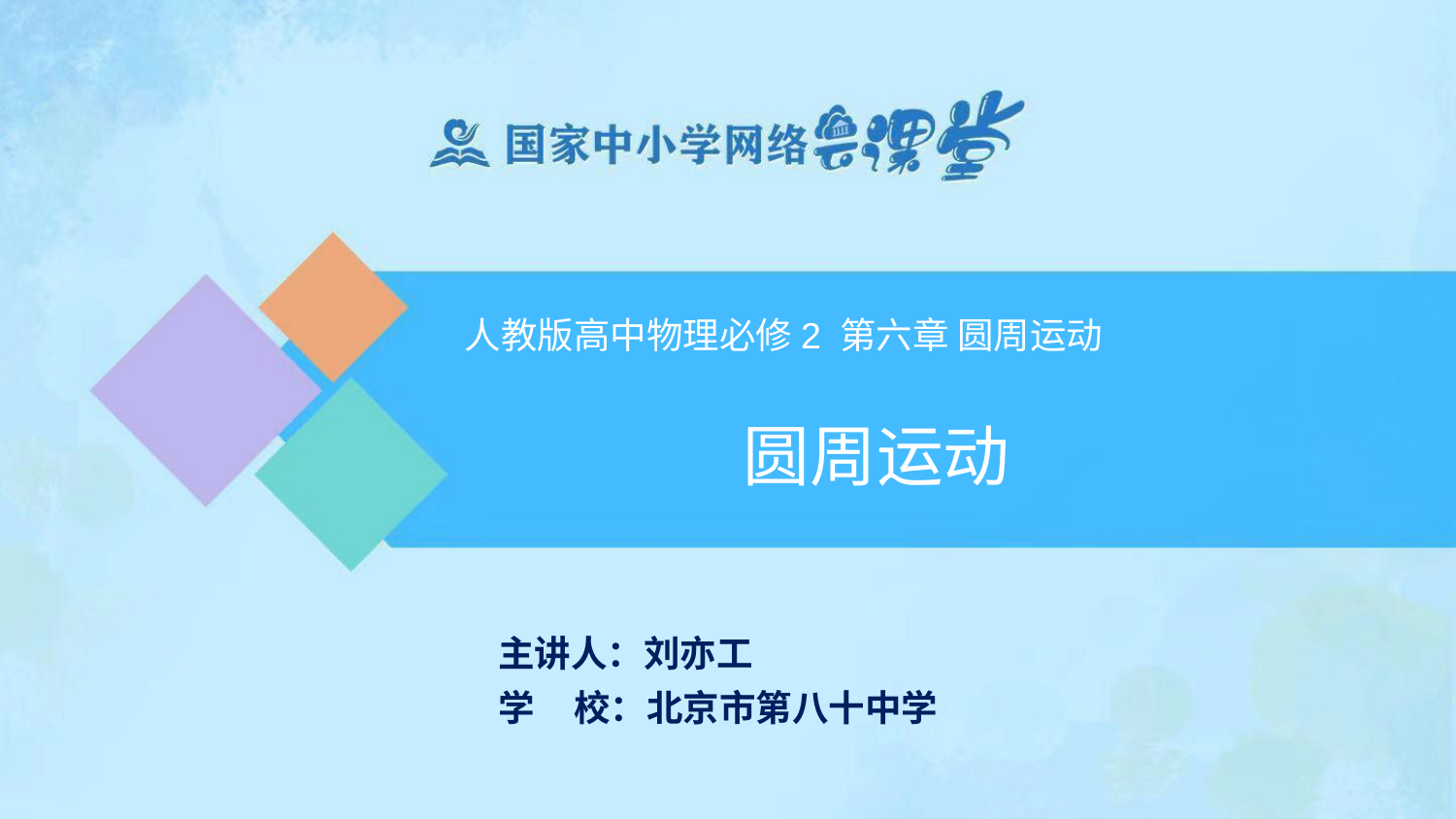

人教版高中物理必修2 第六章 圆周运动
圆周运动
主讲人：刘亦工
学	校：北京市第八十中学